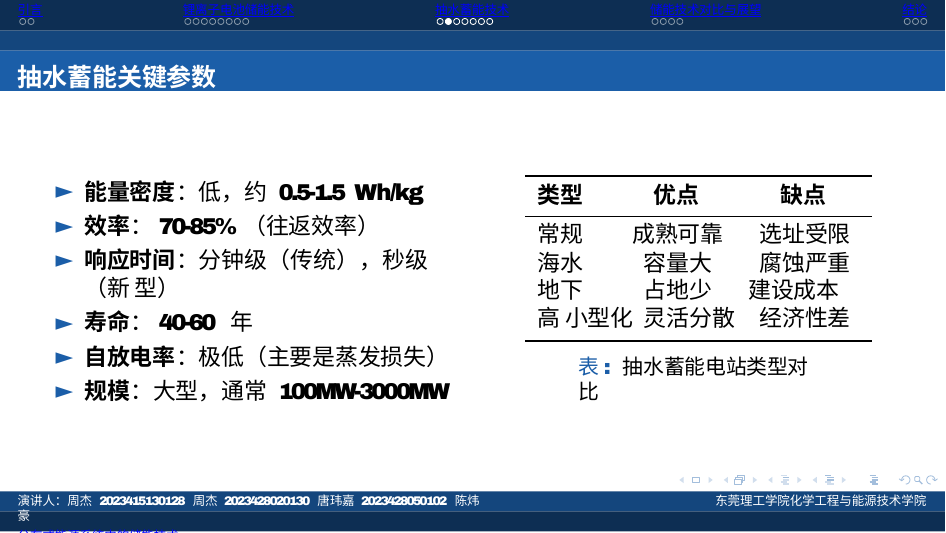

引言
锂离子电池储能技术
抽水蓄能技术
储能技术对比与展望
结论

抽水蓄能关键参数
能量密度：低，约 0.5-1.5 Wh/kg
效率：70-85%（往返效率）
响应时间：分钟级（传统），秒级（新 型）
寿命：40-60 年
自放电率：极低（主要是蒸发损失）
规模：大型，通常 100MW-3000MW

类型
优点
缺点

常规	成熟可靠		选址受限 海水		容量大		腐蚀严重 地下		占地少	建设成本高 小型化	灵活分散		经济性差

表: 抽水蓄能电站类型对比
演讲人：周杰 2023415130128 周杰 2023428020130 唐玮嘉 2023428050102 陈炜豪
分布式能源系统中的储能技术
东莞理工学院化学工程与能源技术学院